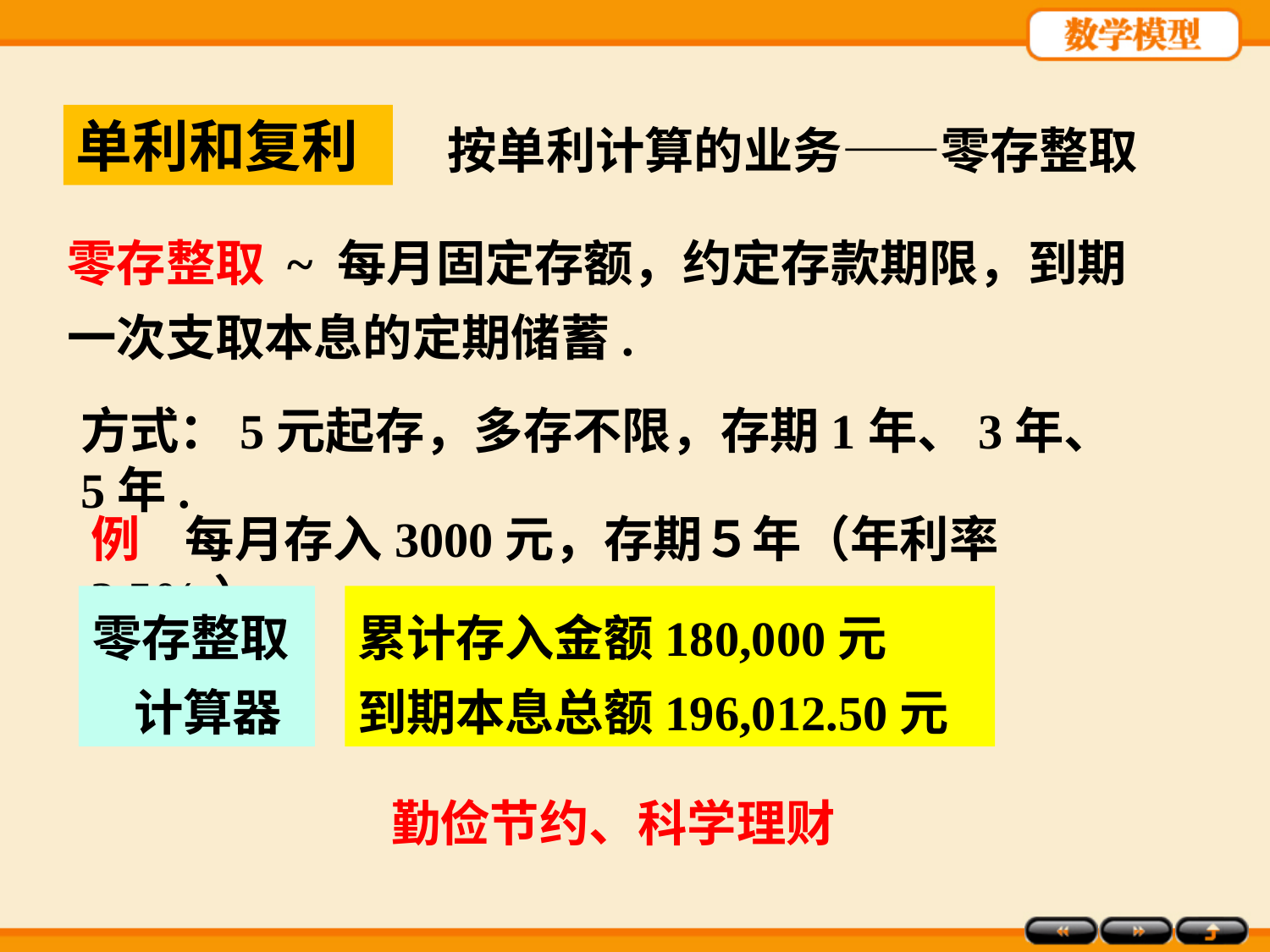

单利和复利
按单利计算的业务——零存整取
零存整取 ~ 每月固定存额，约定存款期限，到期一次支取本息的定期储蓄.
方式：5元起存，多存不限，存期1年、3年、5年.
例    每月存入3000元，存期５年（年利率3.5%）
零存整取    计算器
累计存入金额180,000元
到期本息总额196,012.50元
勤俭节约、科学理财